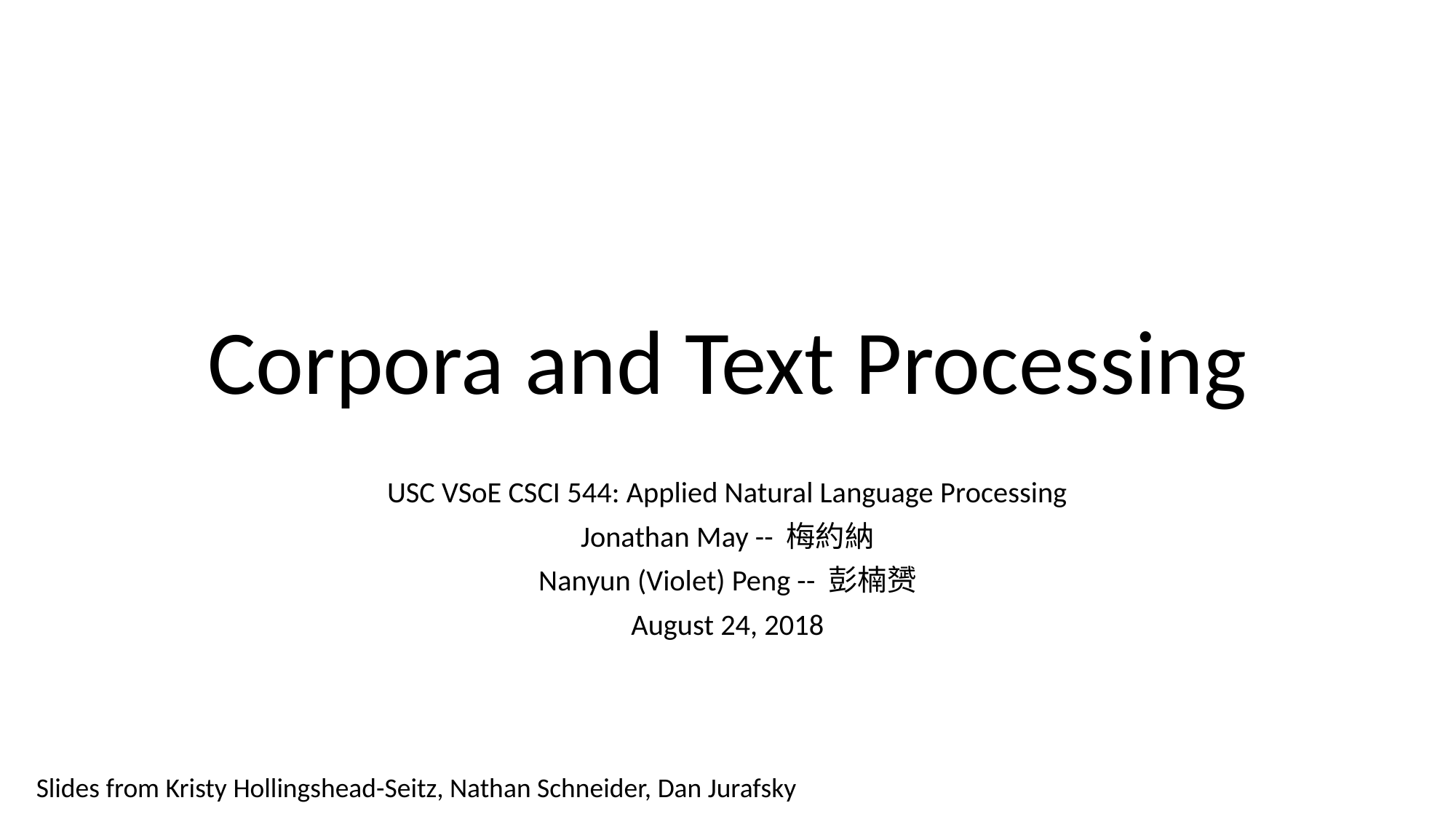

# Corpora and Text Processing
USC VSoE CSCI 544: Applied Natural Language Processing
Jonathan May -- 梅約納
Nanyun (Violet) Peng -- 彭楠赟
August 24, 2018
Slides from Kristy Hollingshead-Seitz, Nathan Schneider, Dan Jurafsky